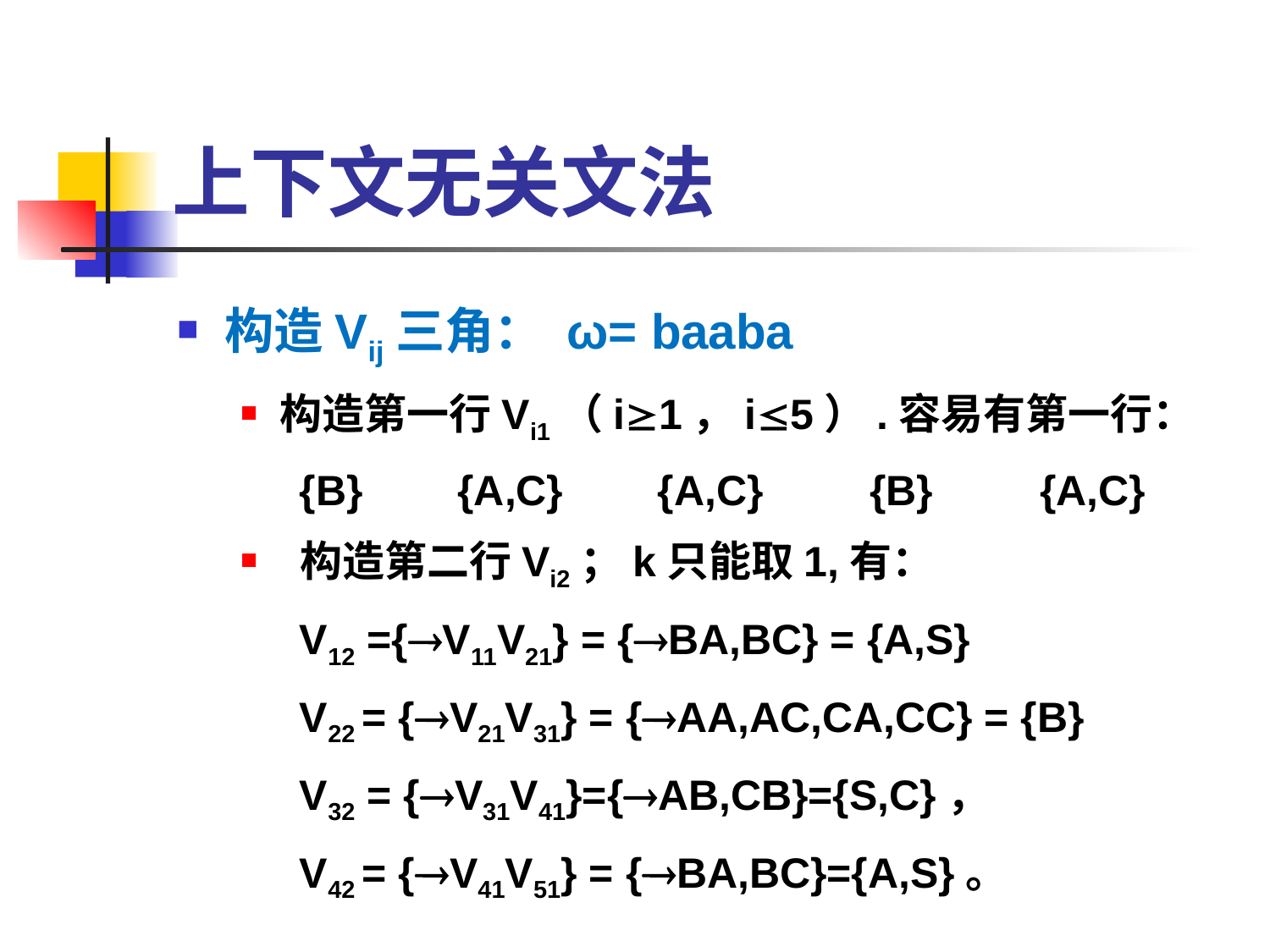

# 上下文无关文法
构造Vij三角： ω= baaba
构造第一行Vi1（i≥1，i≤5）.容易有第一行：
     {B}        {A,C}        {A,C}         {B}         {A,C}
 构造第二行Vi2；k只能取1,有：
     V12 ={→V11V21} = {→BA,BC} = {A,S}
     V22 = {→V21V31} = {→AA,AC,CA,CC} = {B}
     V32 = {→V31V41}={→AB,CB}={S,C}，
     V42 = {→V41V51} = {→BA,BC}={A,S}。